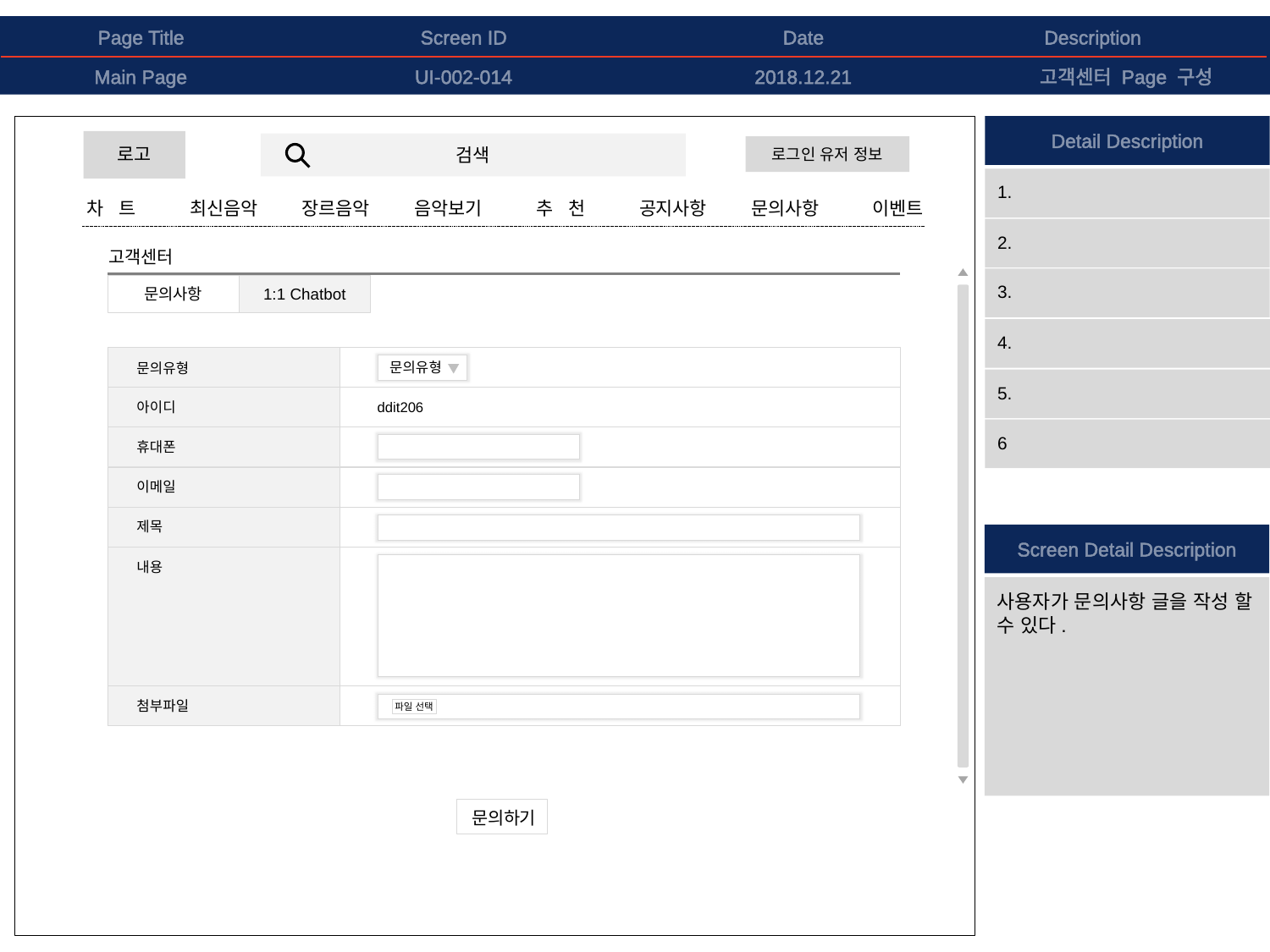

Page Title
Screen ID
Date
Description
Main Page
UI-002-014
2018.12.21
고객센터 Page 구성

Detail Description

로고

로그인 유저 정보
검색

1.
차   트
최신음악
장르음악
음악보기
추   천
공지사항
문의사항
이벤트

2.
고객센터

3.

문의사항
1:1 Chatbot

4.

문의유형
문의유형

5.

아이디
ddit206

6

휴대폰

이메일

제목

Screen Detail Description

내용

사용자가 문의사항 글을 작성 할 수 있다.

첨부파일

파일 선택

문의하기